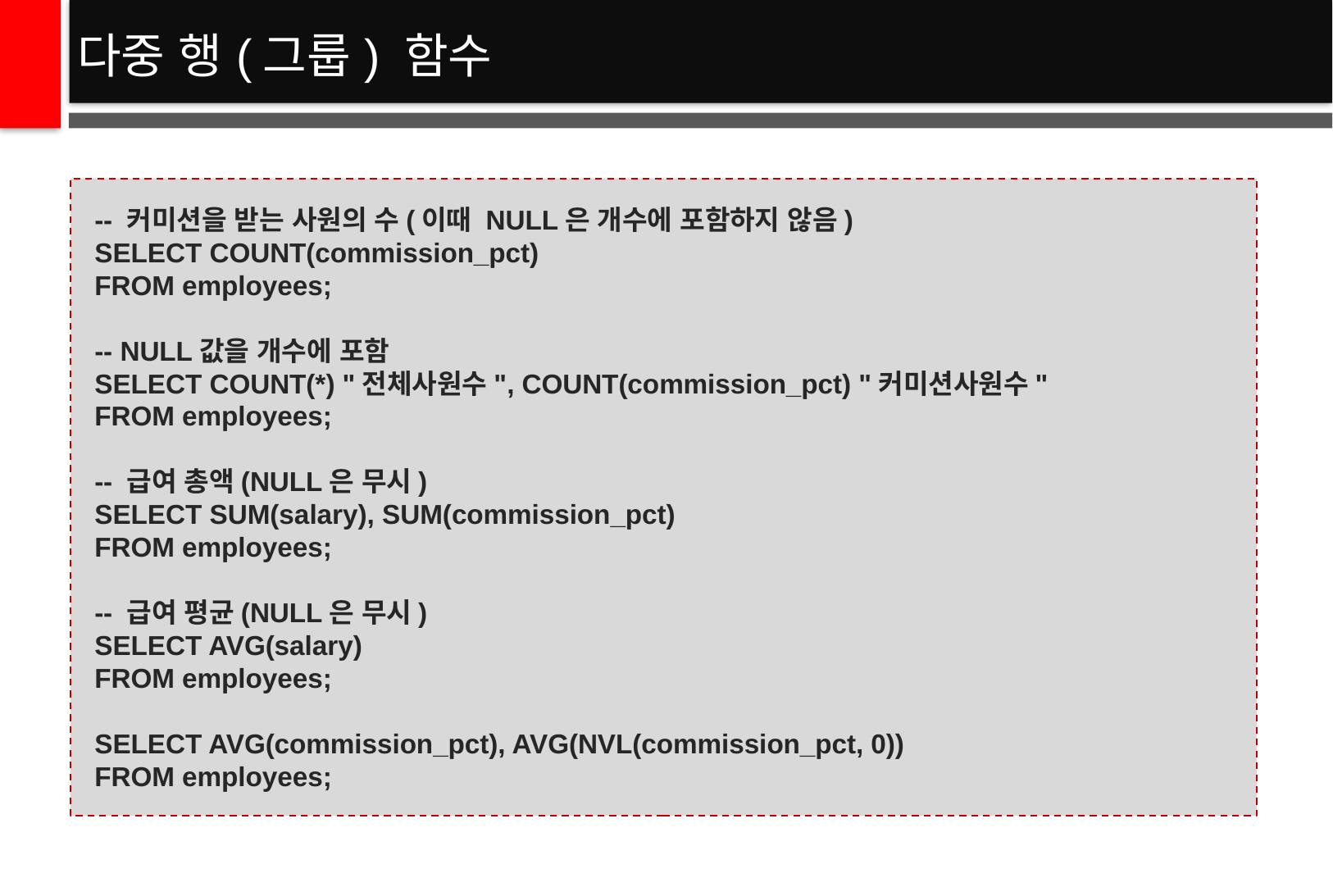

# 다중 행(그룹) 함수
-- 커미션을 받는 사원의 수(이때 NULL은 개수에 포함하지 않음)
SELECT COUNT(commission_pct)
FROM employees;

-- NULL값을 개수에 포함
SELECT COUNT(*) "전체사원수", COUNT(commission_pct) "커미션사원수"
FROM employees;

-- 급여 총액(NULL은 무시)
SELECT SUM(salary), SUM(commission_pct)
FROM employees;

-- 급여 평균(NULL은 무시)
SELECT AVG(salary)
FROM employees;

SELECT AVG(commission_pct), AVG(NVL(commission_pct, 0))
FROM employees;